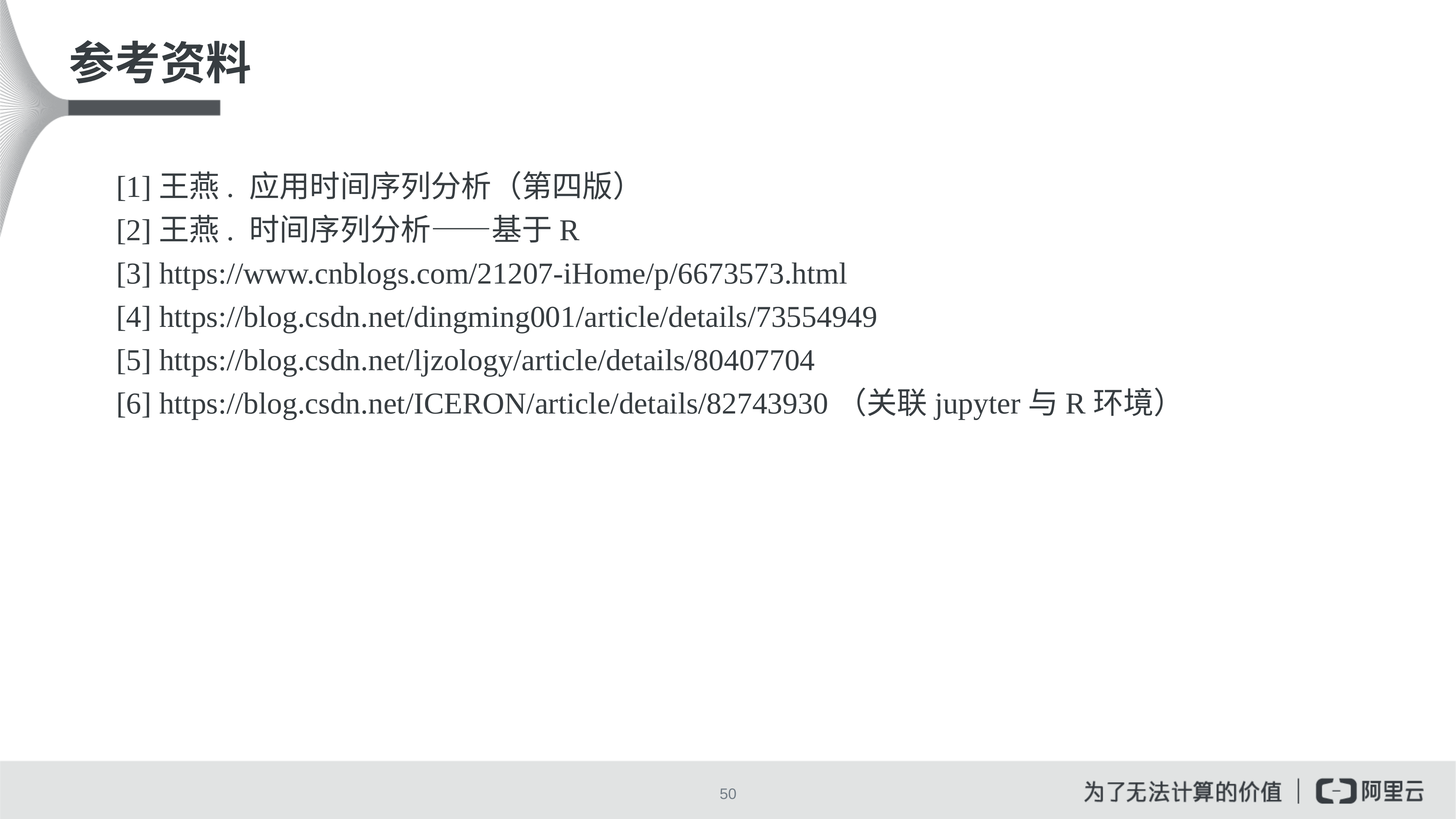

# 参考资料
[1]王燕. 应用时间序列分析（第四版）
[2]王燕. 时间序列分析——基于R
[3] https://www.cnblogs.com/21207-iHome/p/6673573.html
[4] https://blog.csdn.net/dingming001/article/details/73554949
[5] https://blog.csdn.net/ljzology/article/details/80407704
[6] https://blog.csdn.net/ICERON/article/details/82743930（关联jupyter与R环境）